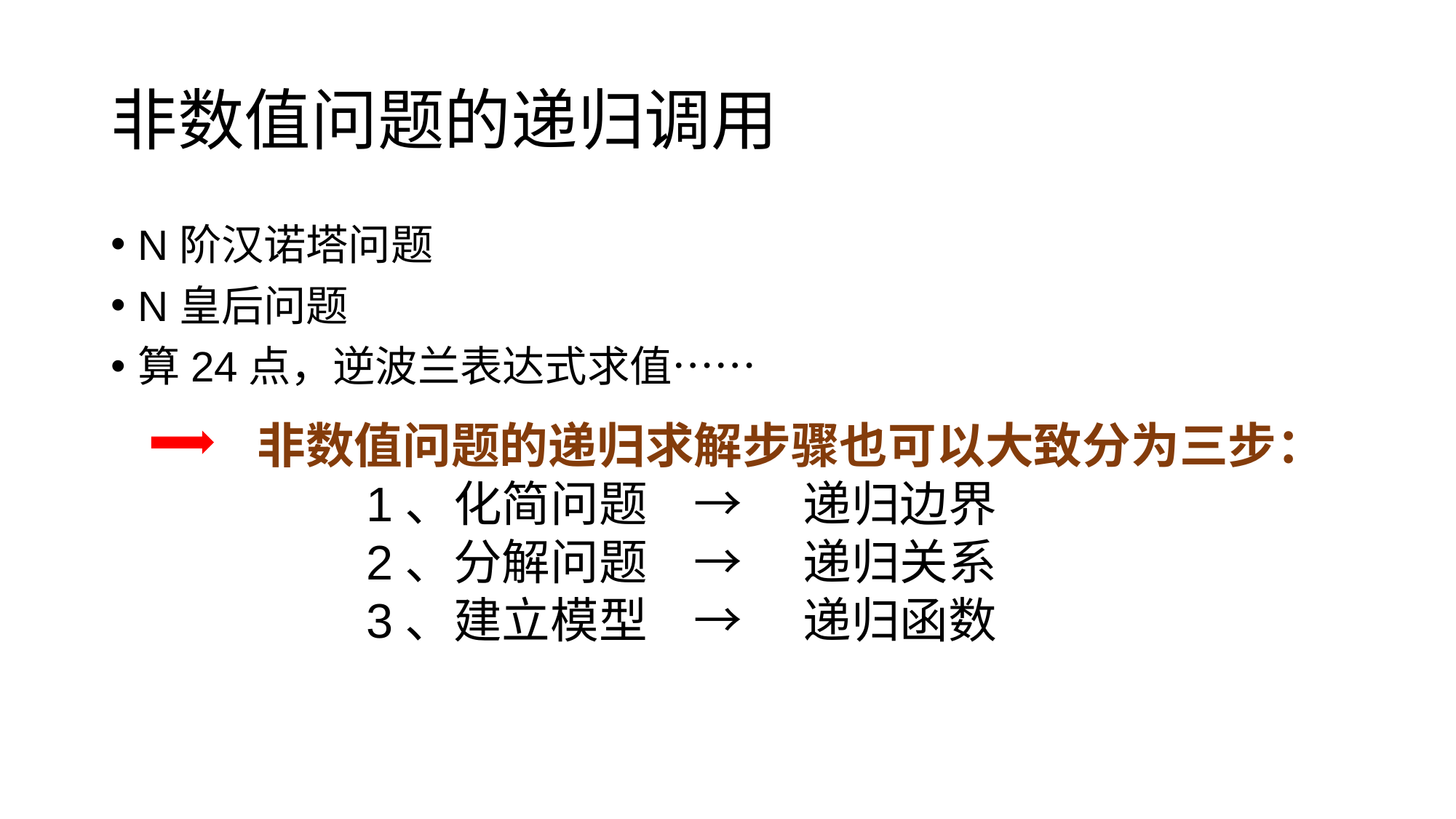

# 非数值问题的递归调用
N阶汉诺塔问题
N皇后问题
算24点，逆波兰表达式求值……
非数值问题的递归求解步骤也可以大致分为三步：
	1、化简问题	→	递归边界
	2、分解问题	→	递归关系
	3、建立模型	→	递归函数